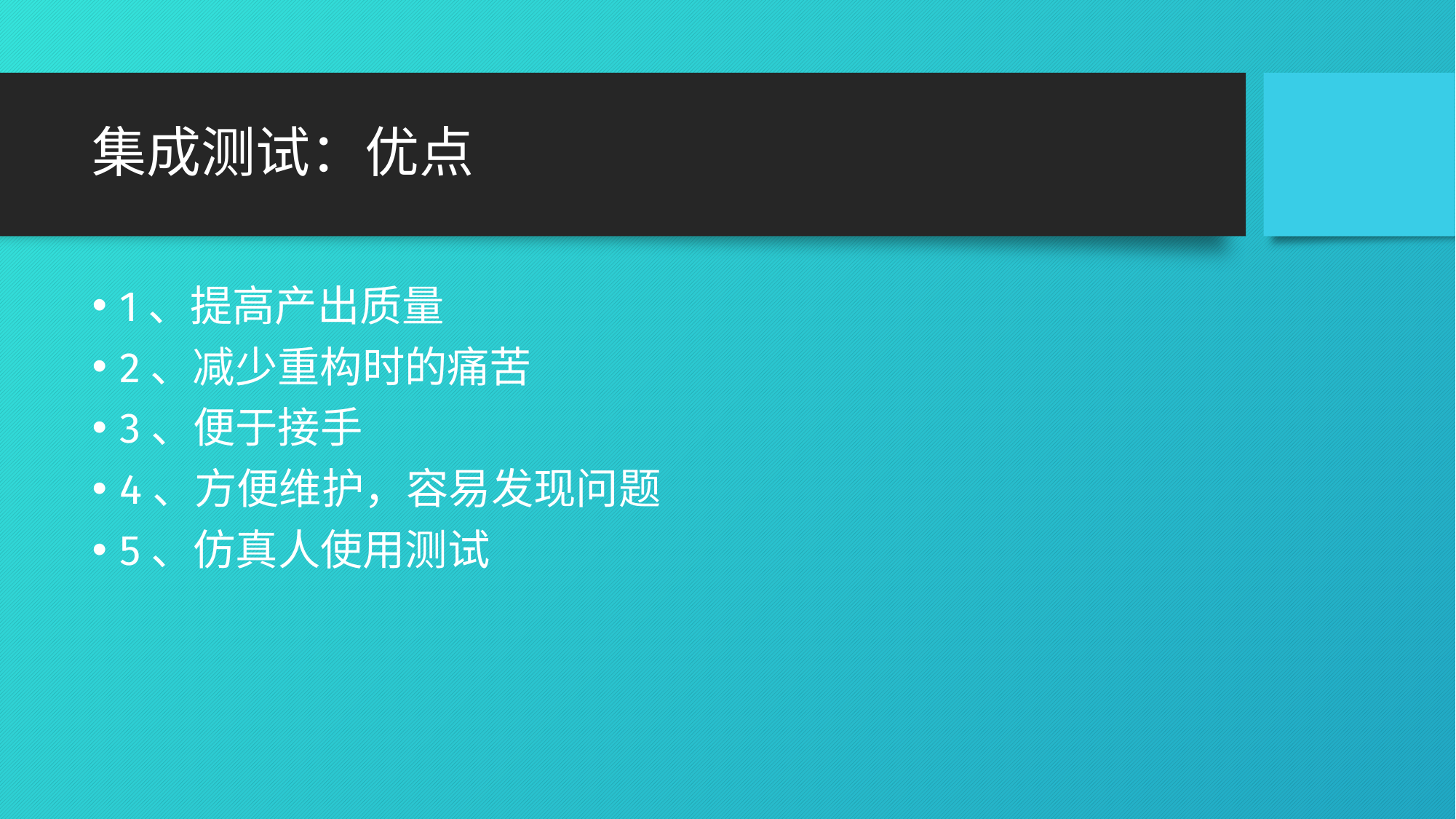

# 集成测试：优点
1、提高产出质量
2、减少重构时的痛苦
3、便于接手
4、方便维护，容易发现问题
5、仿真人使用测试